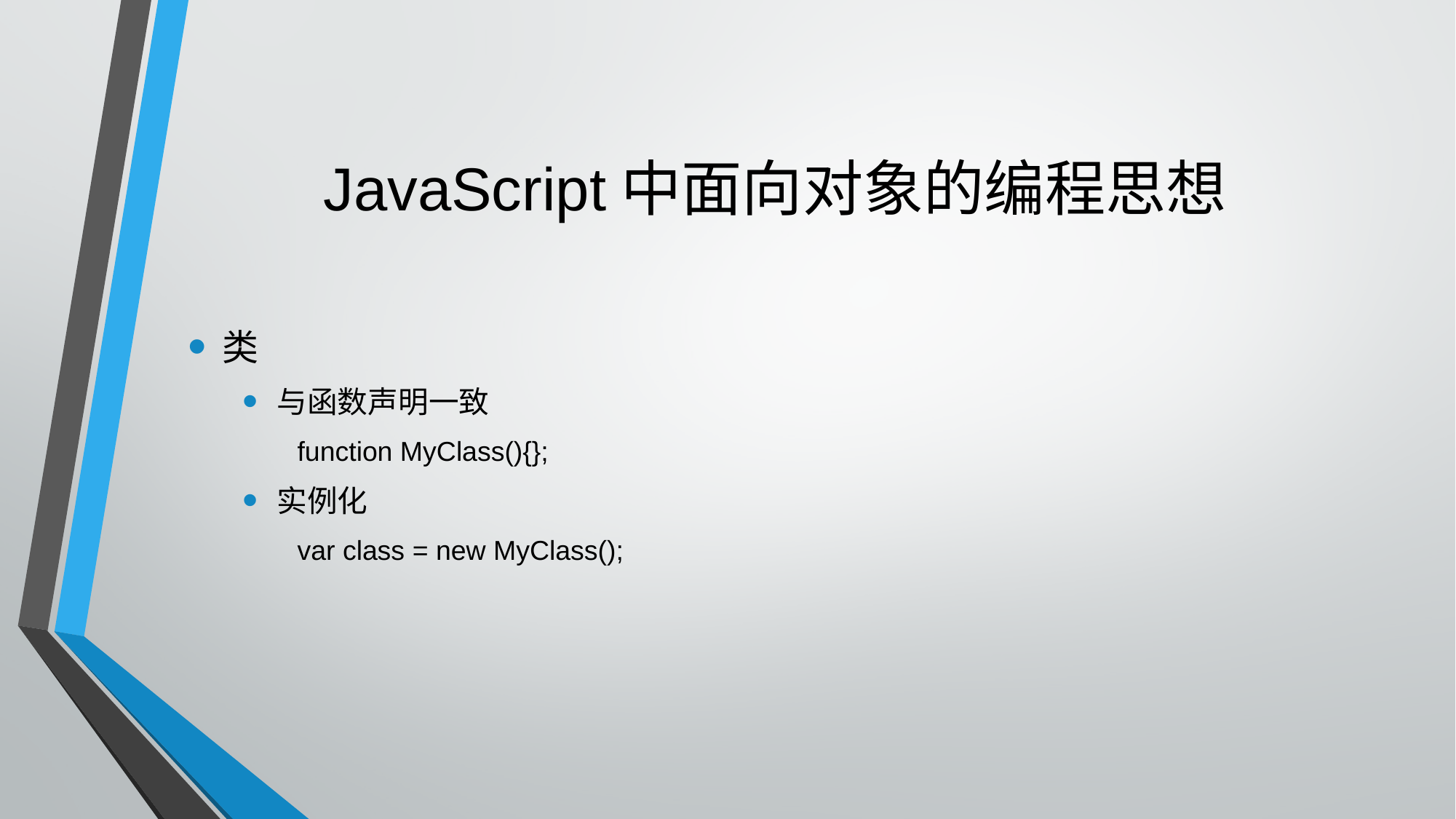

# JavaScript中面向对象的编程思想
类
与函数声明一致
function MyClass(){};
实例化
var class = new MyClass();